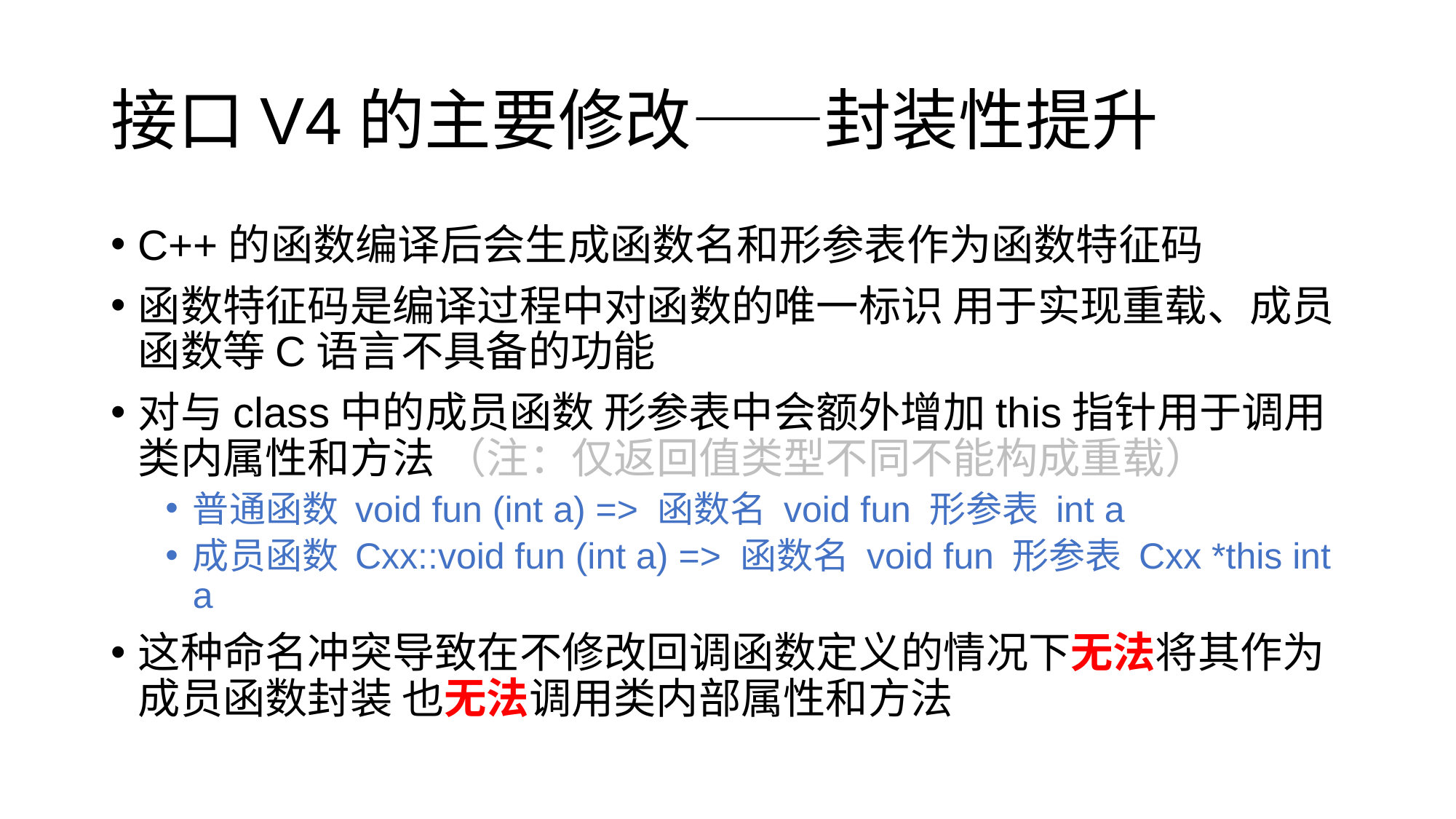

# 接口V4的主要修改——封装性提升
C++的函数编译后会生成函数名和形参表作为函数特征码
函数特征码是编译过程中对函数的唯一标识 用于实现重载、成员函数等C语言不具备的功能
对与class中的成员函数 形参表中会额外增加this指针用于调用类内属性和方法 （注：仅返回值类型不同不能构成重载）
普通函数 void fun (int a) => 函数名 void fun 形参表 int a
成员函数 Cxx::void fun (int a) => 函数名 void fun 形参表 Cxx *this int a
这种命名冲突导致在不修改回调函数定义的情况下无法将其作为成员函数封装 也无法调用类内部属性和方法